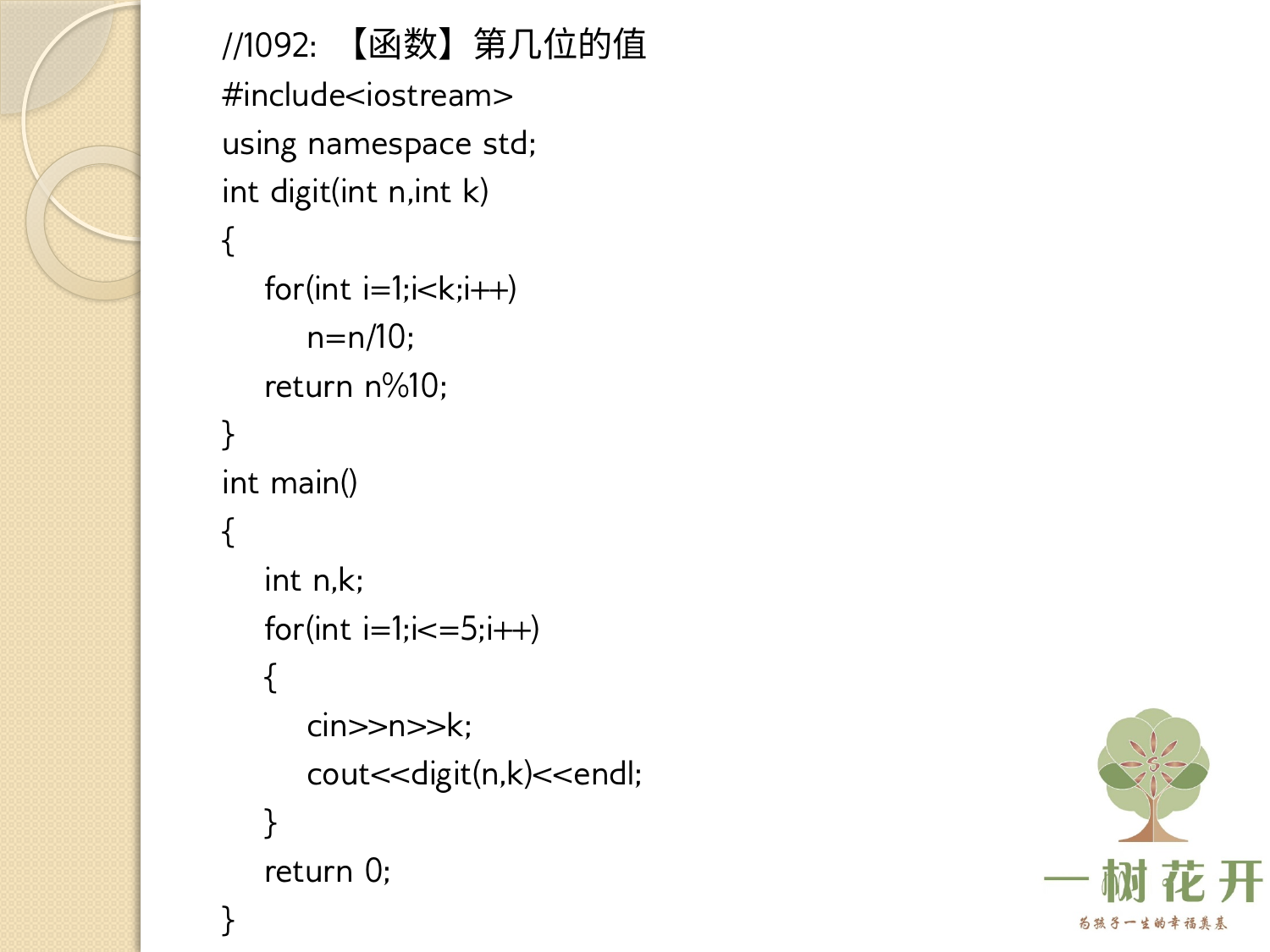

//1092: 【函数】第几位的值
#include<iostream>
using namespace std;
int digit(int n,int k)
{
    for(int i=1;i<k;i++)
        n=n/10;
    return n%10;
}
int main()
{
    int n,k;
    for(int i=1;i<=5;i++)
    {
        cin>>n>>k;
        cout<<digit(n,k)<<endl;
    }
    return 0;
}